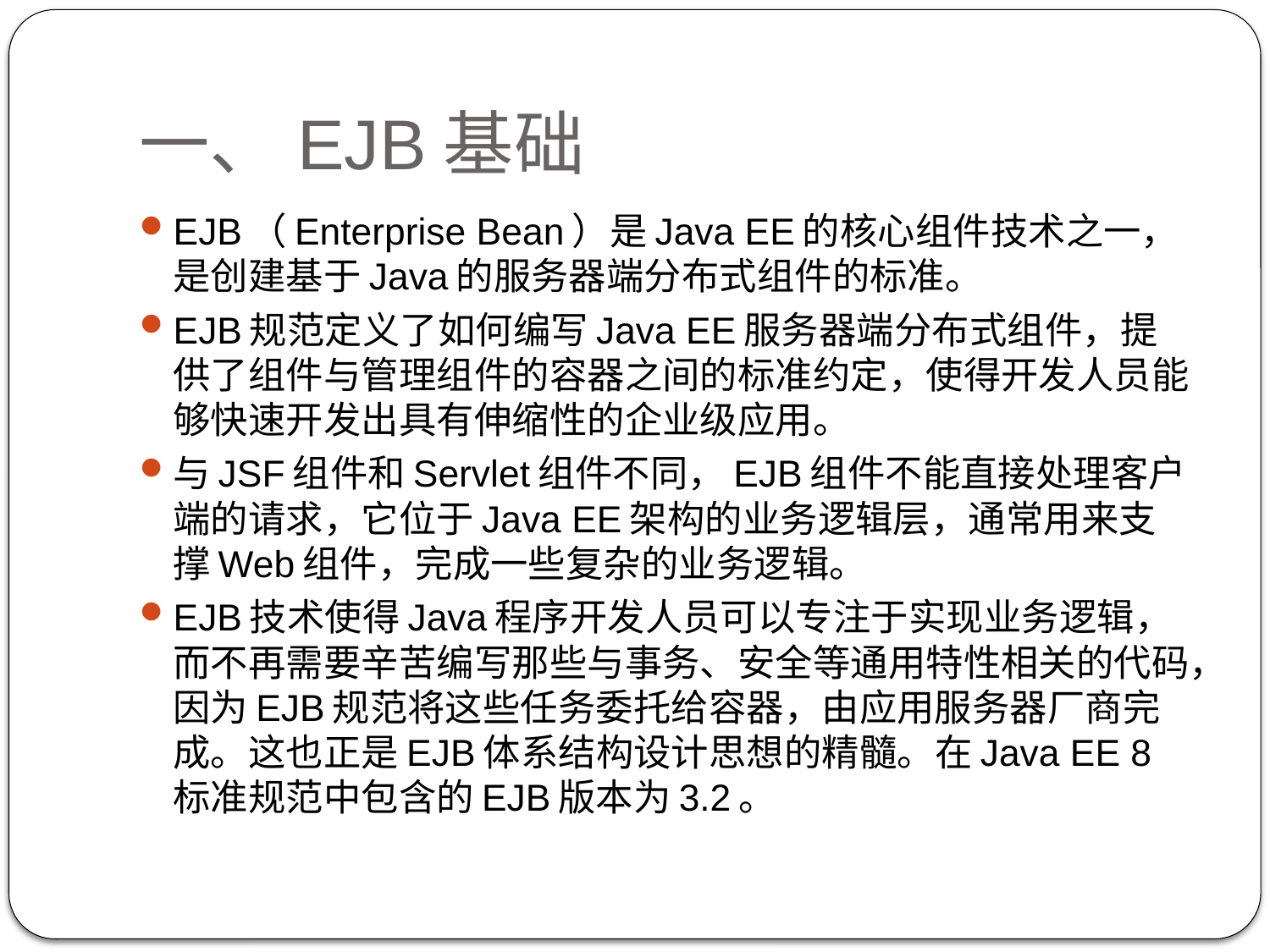

# 一、EJB基础
EJB（Enterprise Bean）是Java EE的核心组件技术之一，是创建基于Java的服务器端分布式组件的标准。
EJB规范定义了如何编写Java EE服务器端分布式组件，提供了组件与管理组件的容器之间的标准约定，使得开发人员能够快速开发出具有伸缩性的企业级应用。
与JSF组件和Servlet组件不同，EJB组件不能直接处理客户端的请求，它位于Java EE架构的业务逻辑层，通常用来支撑Web组件，完成一些复杂的业务逻辑。
EJB技术使得Java程序开发人员可以专注于实现业务逻辑，而不再需要辛苦编写那些与事务、安全等通用特性相关的代码，因为EJB规范将这些任务委托给容器，由应用服务器厂商完成。这也正是EJB体系结构设计思想的精髓。在Java EE 8标准规范中包含的EJB版本为3.2。